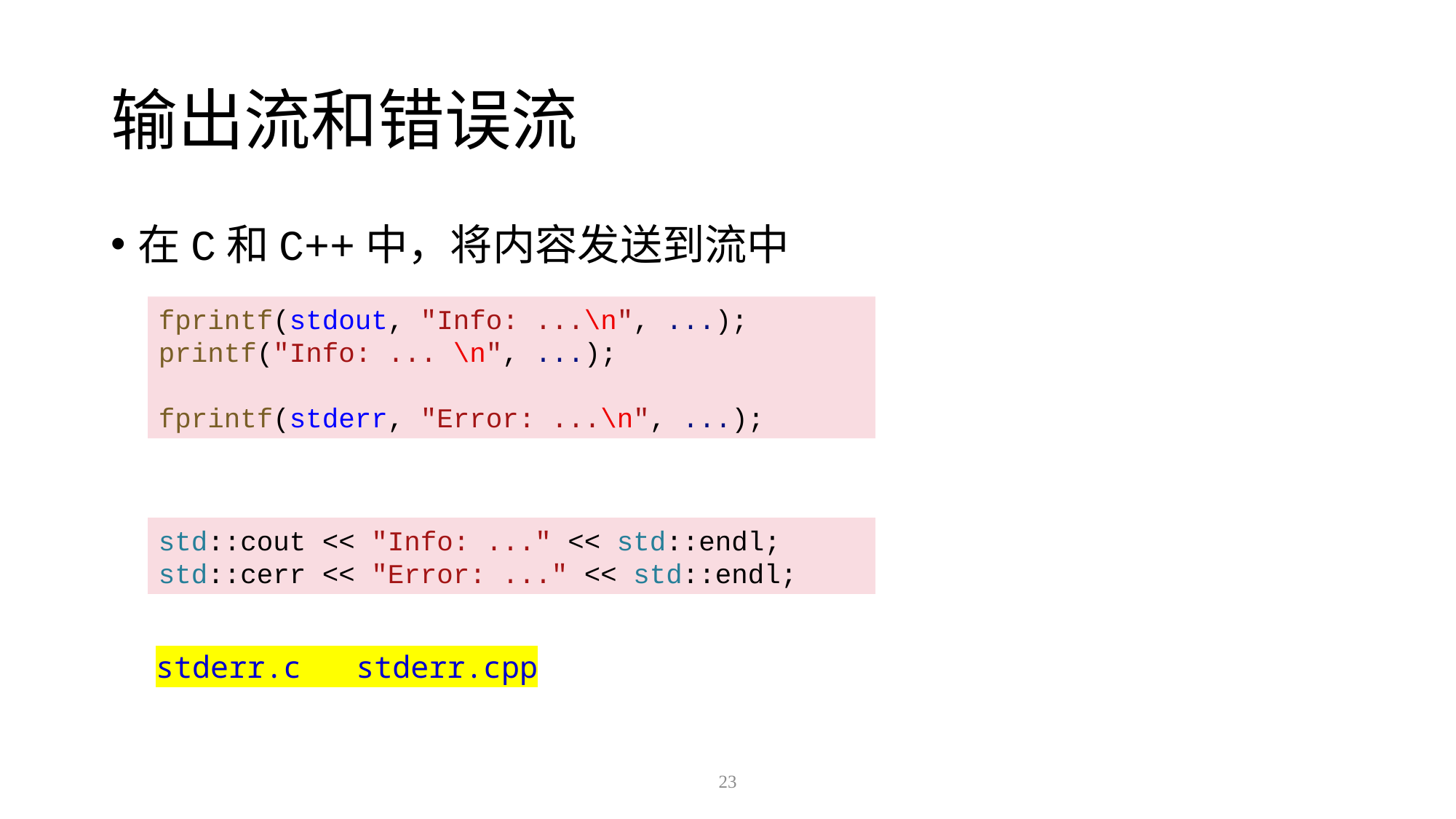

# 输出流和错误流
在C和C++中，将内容发送到流中
fprintf(stdout, "Info: ...\n", ...);
printf("Info: ... \n", ...);

fprintf(stderr, "Error: ...\n", ...);
std::cout << "Info: ..." << std::endl;
std::cerr << "Error: ..." << std::endl;
stderr.c   stderr.cpp
23